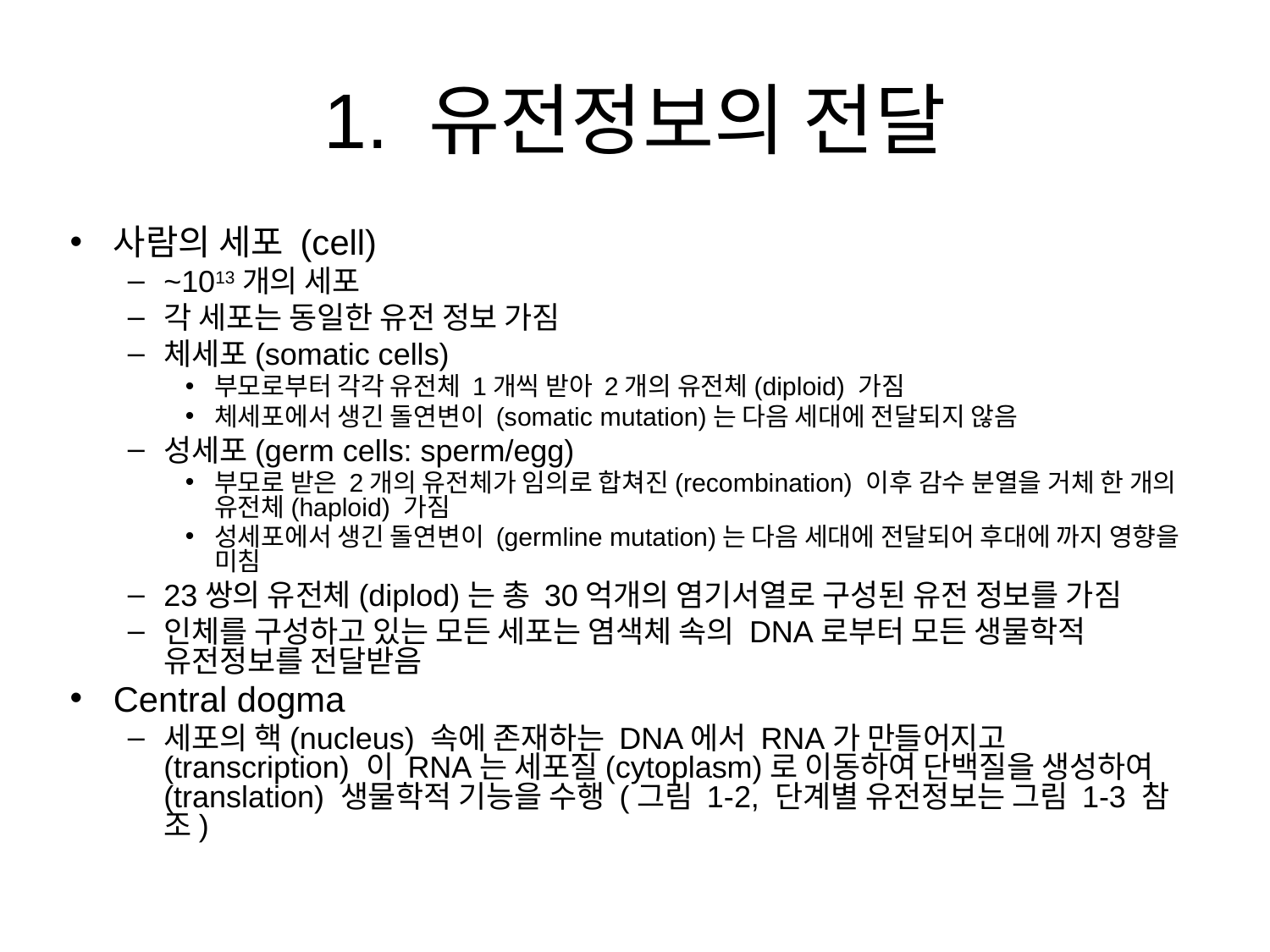

# 1. 유전정보의 전달
사람의 세포 (cell)
~1013개의 세포
각 세포는 동일한 유전 정보 가짐
체세포(somatic cells)
부모로부터 각각 유전체 1개씩 받아 2개의 유전체(diploid) 가짐
체세포에서 생긴 돌연변이 (somatic mutation)는 다음 세대에 전달되지 않음
성세포(germ cells: sperm/egg)
부모로 받은 2개의 유전체가 임의로 합쳐진(recombination) 이후 감수 분열을 거체 한 개의 유전체(haploid) 가짐
성세포에서 생긴 돌연변이 (germline mutation)는 다음 세대에 전달되어 후대에 까지 영향을 미침
23쌍의 유전체(diplod)는 총 30억개의 염기서열로 구성된 유전 정보를 가짐
인체를 구성하고 있는 모든 세포는 염색체 속의 DNA로부터 모든 생물학적 유전정보를 전달받음
Central dogma
세포의 핵(nucleus) 속에 존재하는 DNA에서 RNA가 만들어지고(transcription) 이 RNA는 세포질(cytoplasm)로 이동하여 단백질을 생성하여(translation) 생물학적 기능을 수행 (그림 1-2, 단계별 유전정보는 그림 1-3 참조)